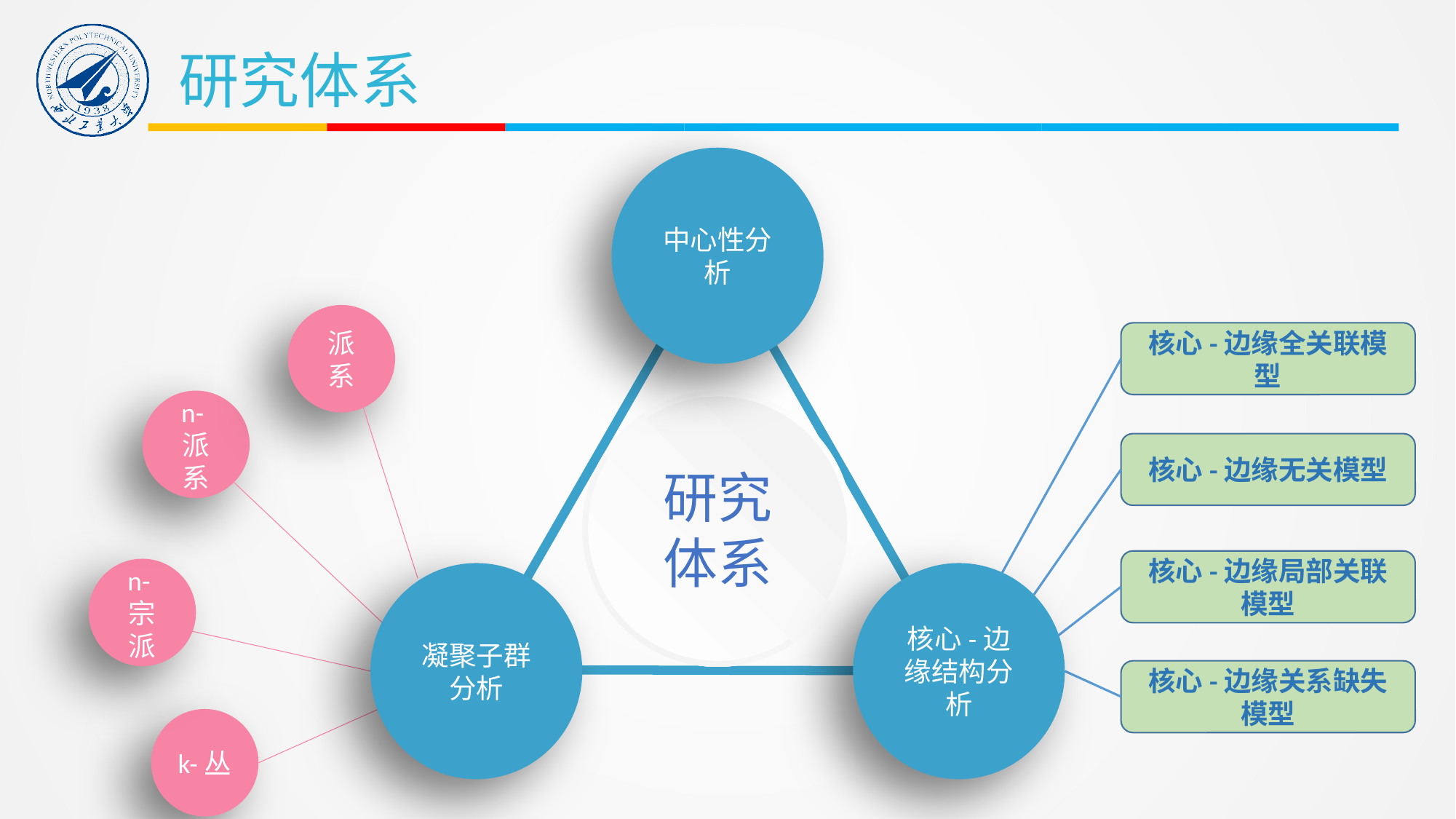

中心性分析

研究体系
凝聚子群分析
核心-边缘结构分析
派系
n-派系
n-宗派
k-丛
核心-边缘全关联模型
核心-边缘无关模型
核心-边缘局部关联模型
核心-边缘关系缺失模型